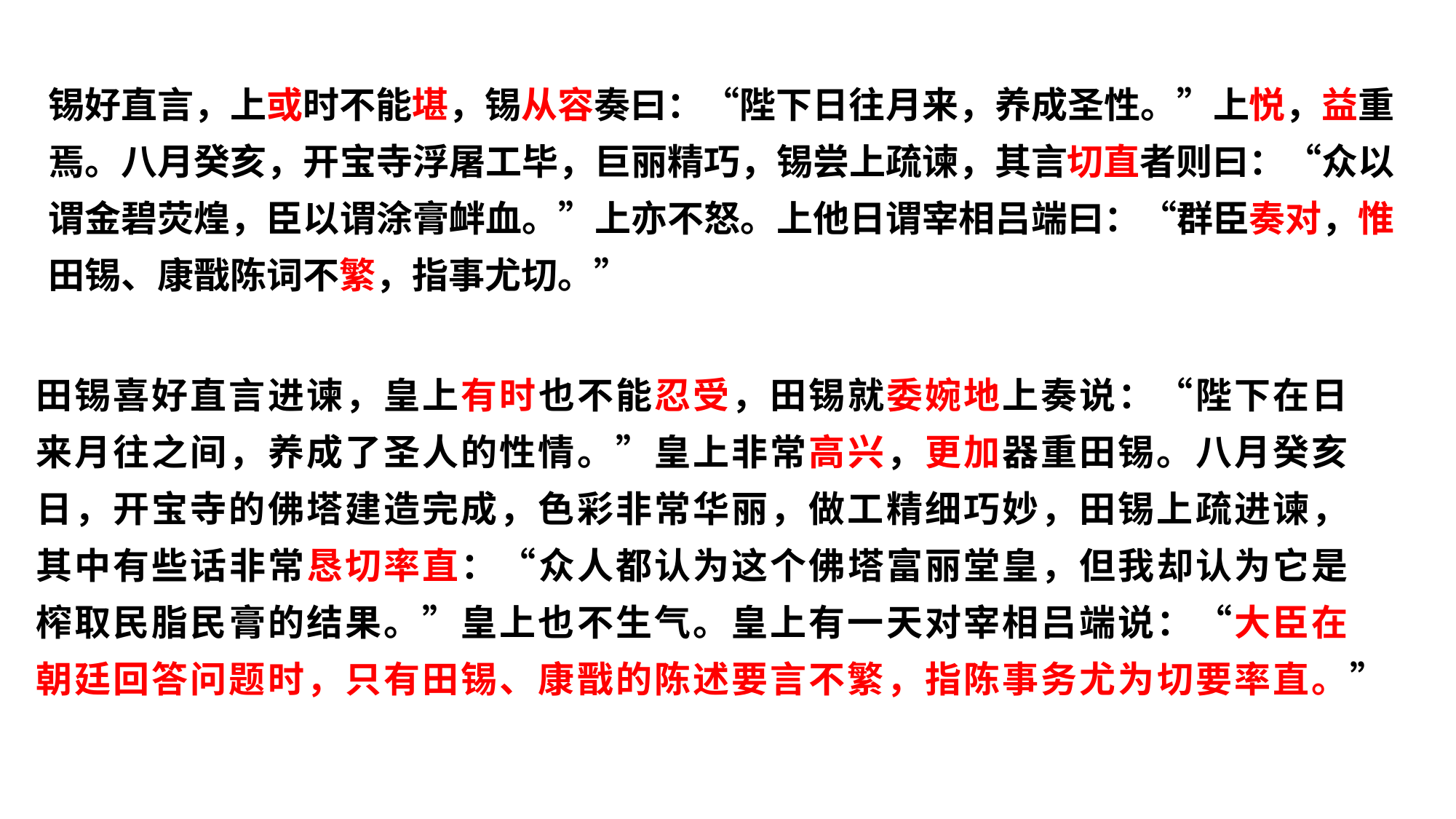

锡好直言，上或时不能堪，锡从容奏曰：“陛下日往月来，养成圣性。”上悦，益重焉。八月癸亥，开宝寺浮屠工毕，巨丽精巧，锡尝上疏谏，其言切直者则曰：“众以谓金碧荧煌，臣以谓涂膏衅血。”上亦不怒。上他日谓宰相吕端曰：“群臣奏对，惟田锡、康戬陈词不繁，指事尤切。”
田锡喜好直言进谏，皇上有时也不能忍受，田锡就委婉地上奏说：“陛下在日来月往之间，养成了圣人的性情。”皇上非常高兴，更加器重田锡。八月癸亥日，开宝寺的佛塔建造完成，色彩非常华丽，做工精细巧妙，田锡上疏进谏，其中有些话非常恳切率直：“众人都认为这个佛塔富丽堂皇，但我却认为它是榨取民脂民膏的结果。”皇上也不生气。皇上有一天对宰相吕端说：“大臣在朝廷回答问题时，只有田锡、康戬的陈述要言不繁，指陈事务尤为切要率直。”